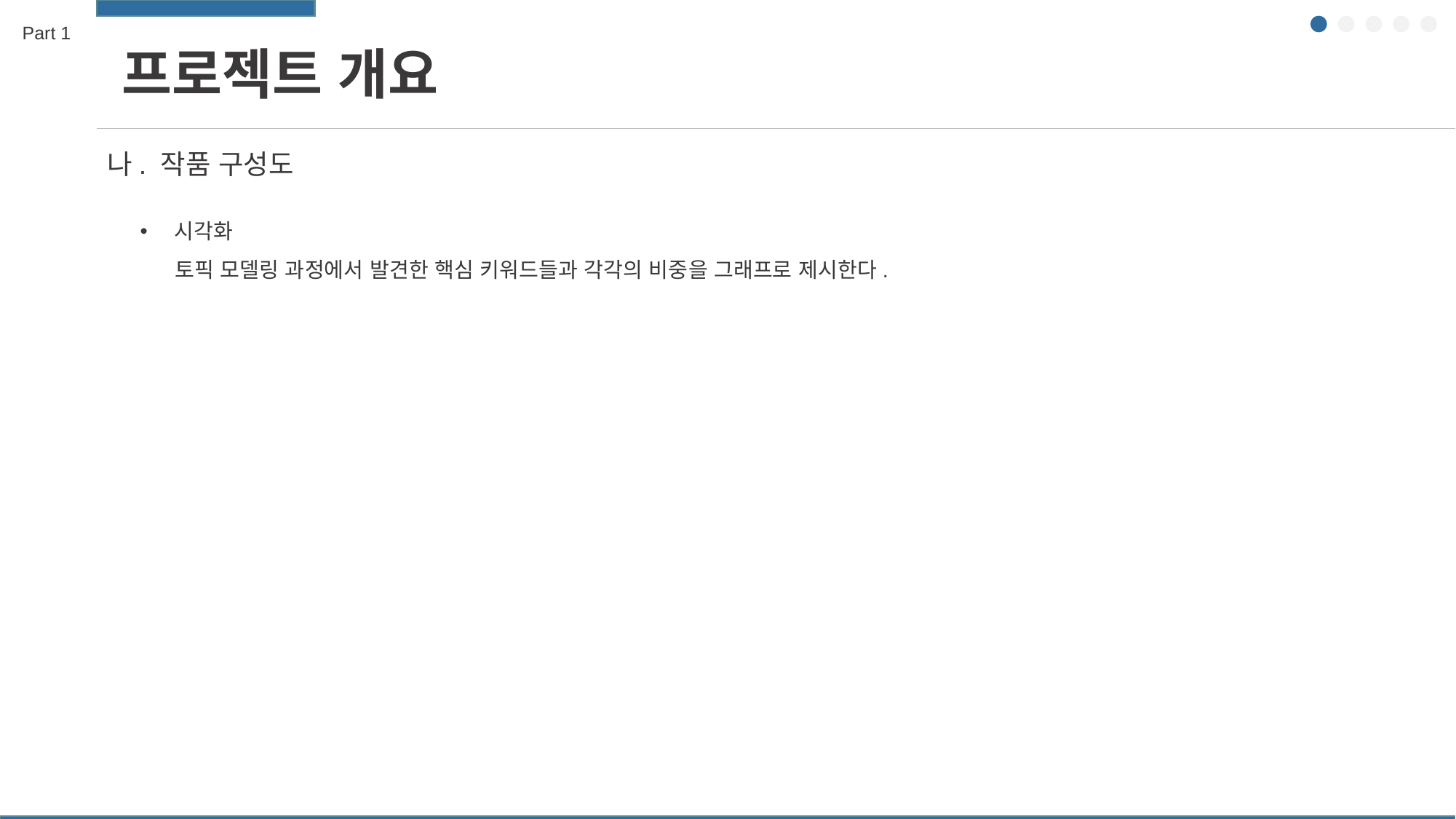

Part 1

프로젝트 개요
나. 작품 구성도
시각화
     토픽 모델링 과정에서 발견한 핵심 키워드들과 각각의 비중을 그래프로 제시한다.